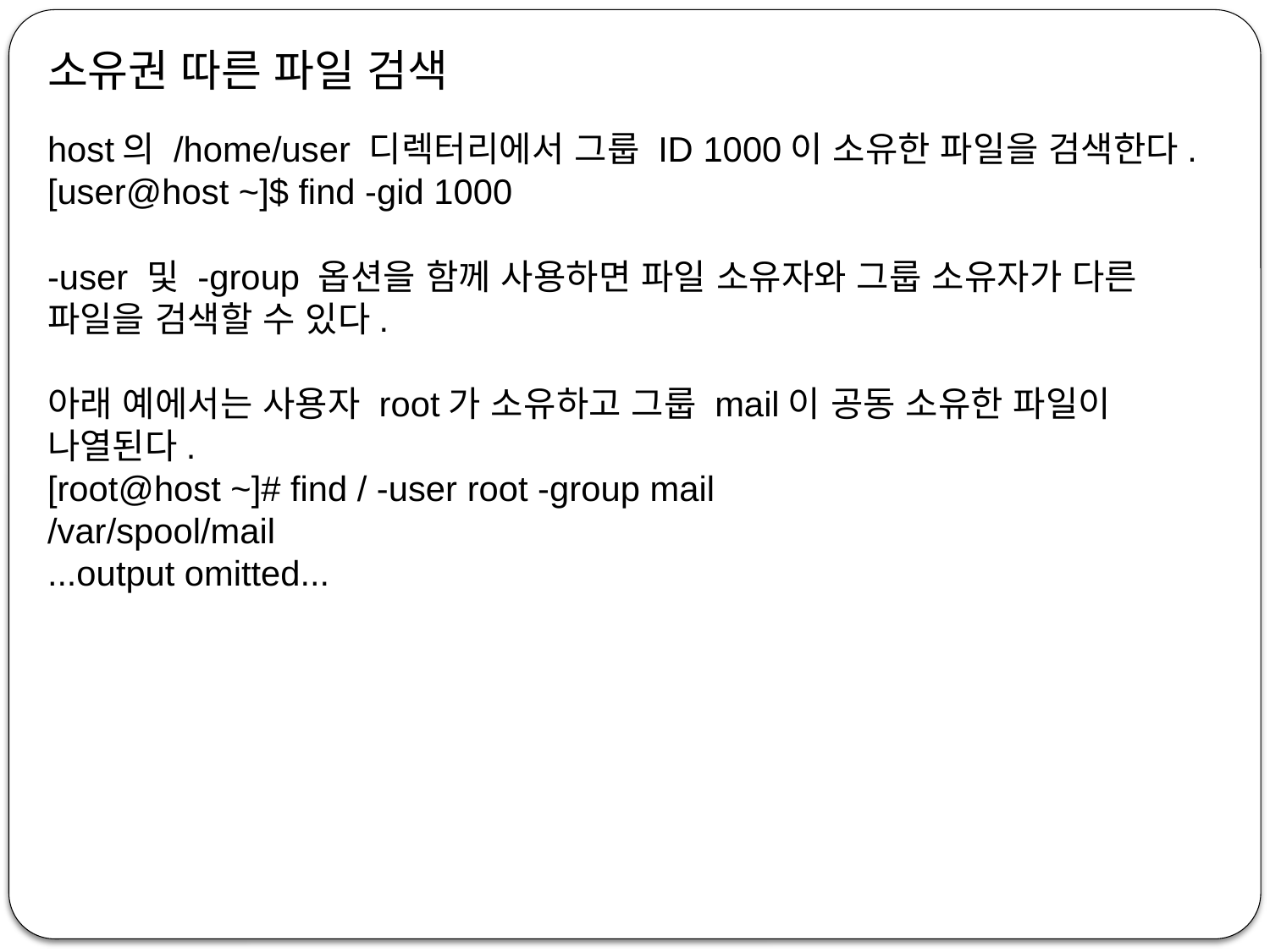

소유권 따른 파일 검색

host의 /home/user 디렉터리에서 그룹 ID 1000이 소유한 파일을 검색한다.
[user@host ~]$ find -gid 1000

-user 및 -group 옵션을 함께 사용하면 파일 소유자와 그룹 소유자가 다른 파일을 검색할 수 있다.

아래 예에서는 사용자 root가 소유하고 그룹 mail이 공동 소유한 파일이 나열된다.
[root@host ~]# find / -user root -group mail
/var/spool/mail
...output omitted...